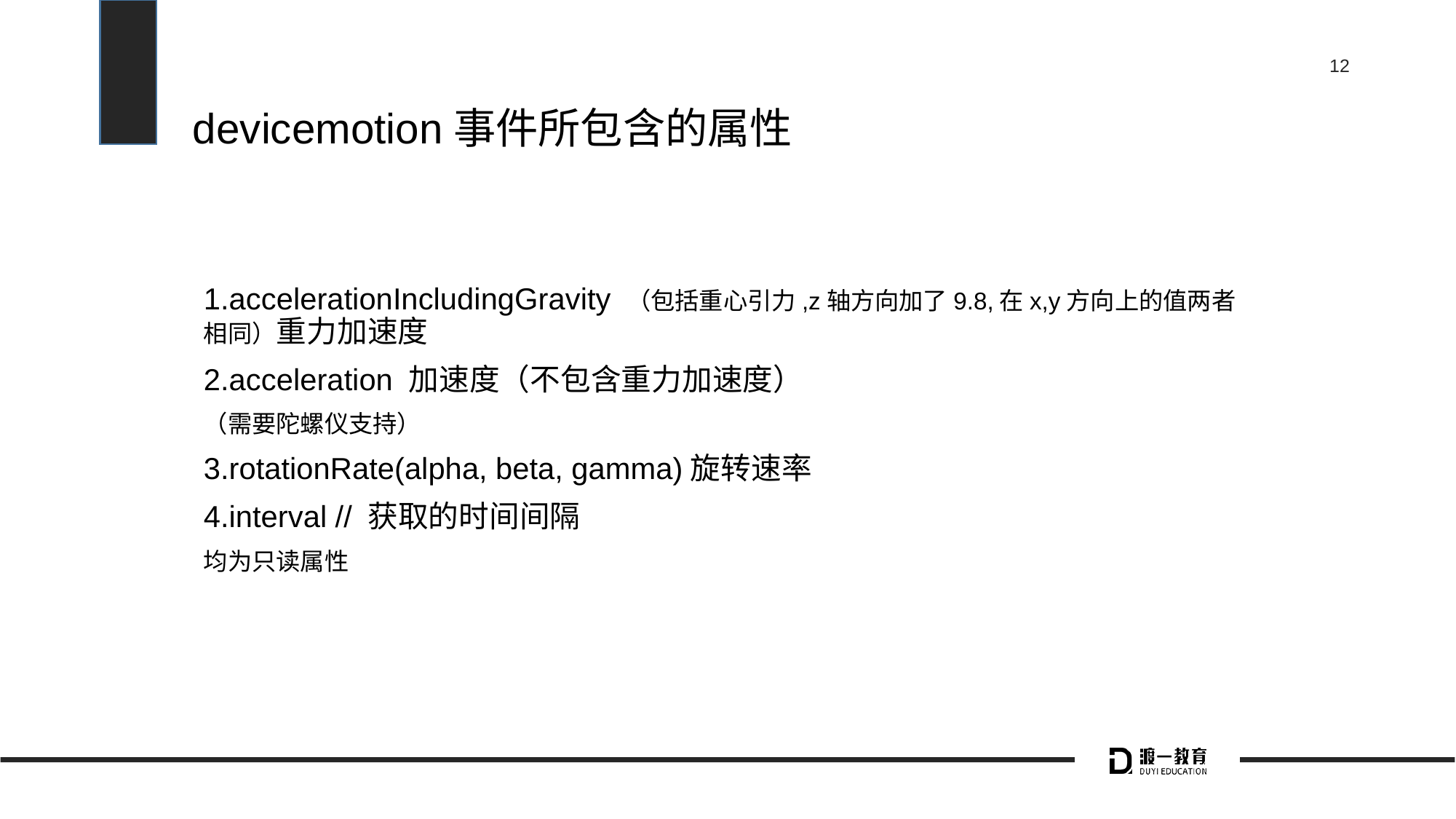

# devicemotion事件所包含的属性

1.accelerationIncludingGravity （包括重心引力,z轴方向加了9.8,在x,y方向上的值两者相同）重力加速度
2.acceleration 加速度（不包含重力加速度）
（需要陀螺仪支持）
3.rotationRate(alpha, beta, gamma)旋转速率
4.interval // 获取的时间间隔
均为只读属性